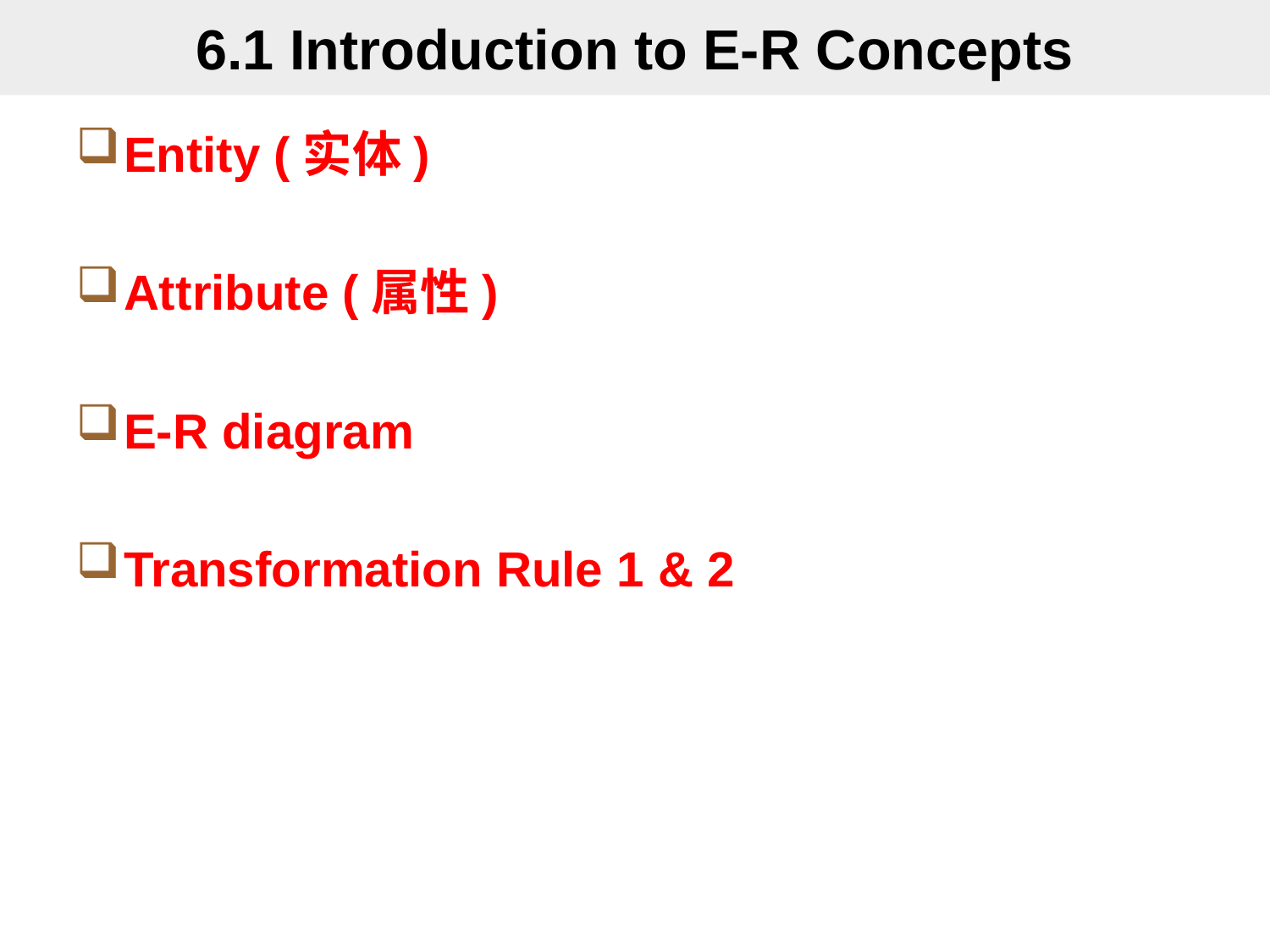

# 6.1 Introduction to E-R Concepts
Entity (实体)

Attribute (属性)

E-R diagram

Transformation Rule 1 & 2